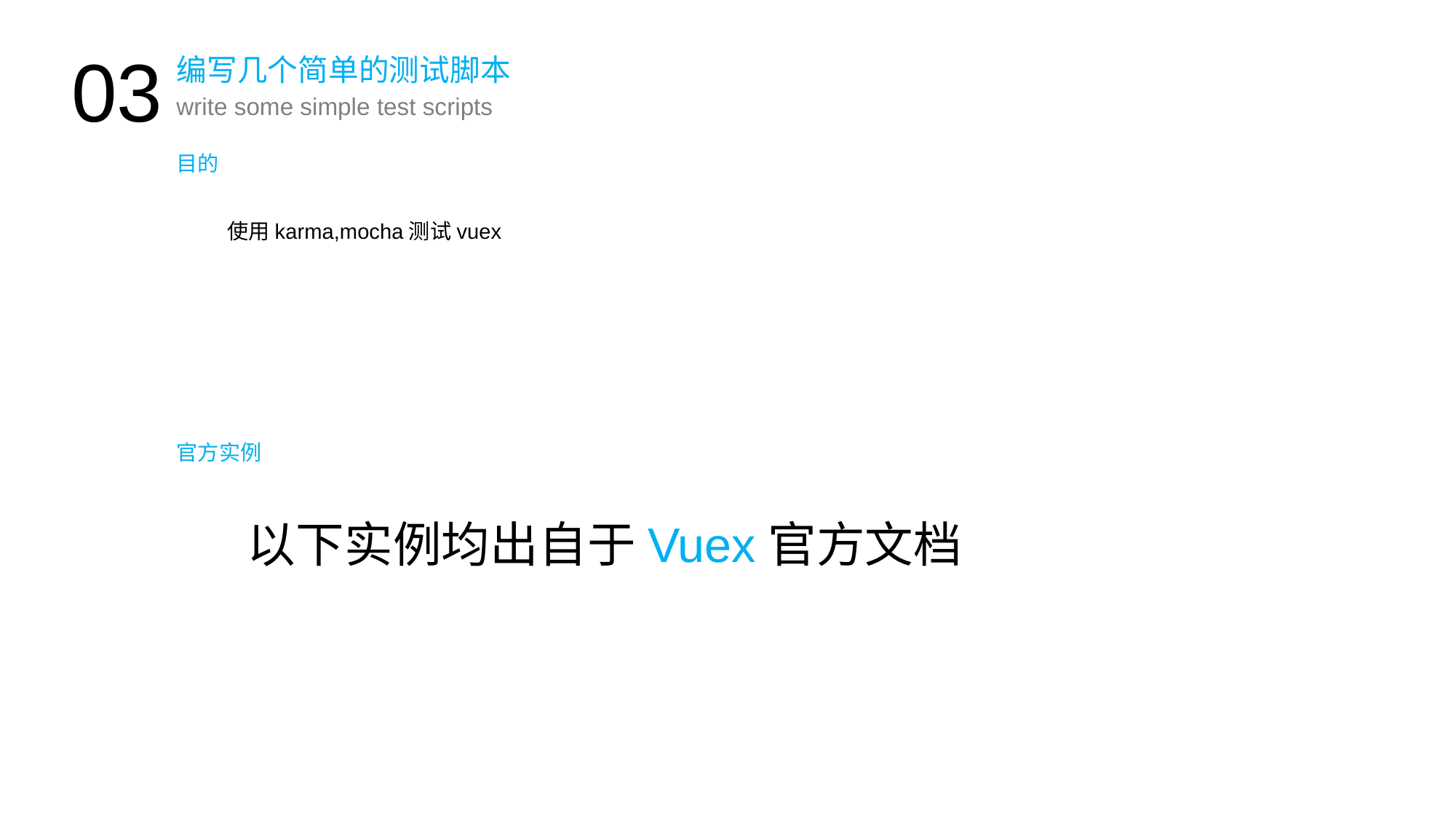

03
编写几个简单的测试脚本
write some simple test scripts
目的
使用karma,mocha测试vuex
官方实例
以下实例均出自于Vuex官方文档